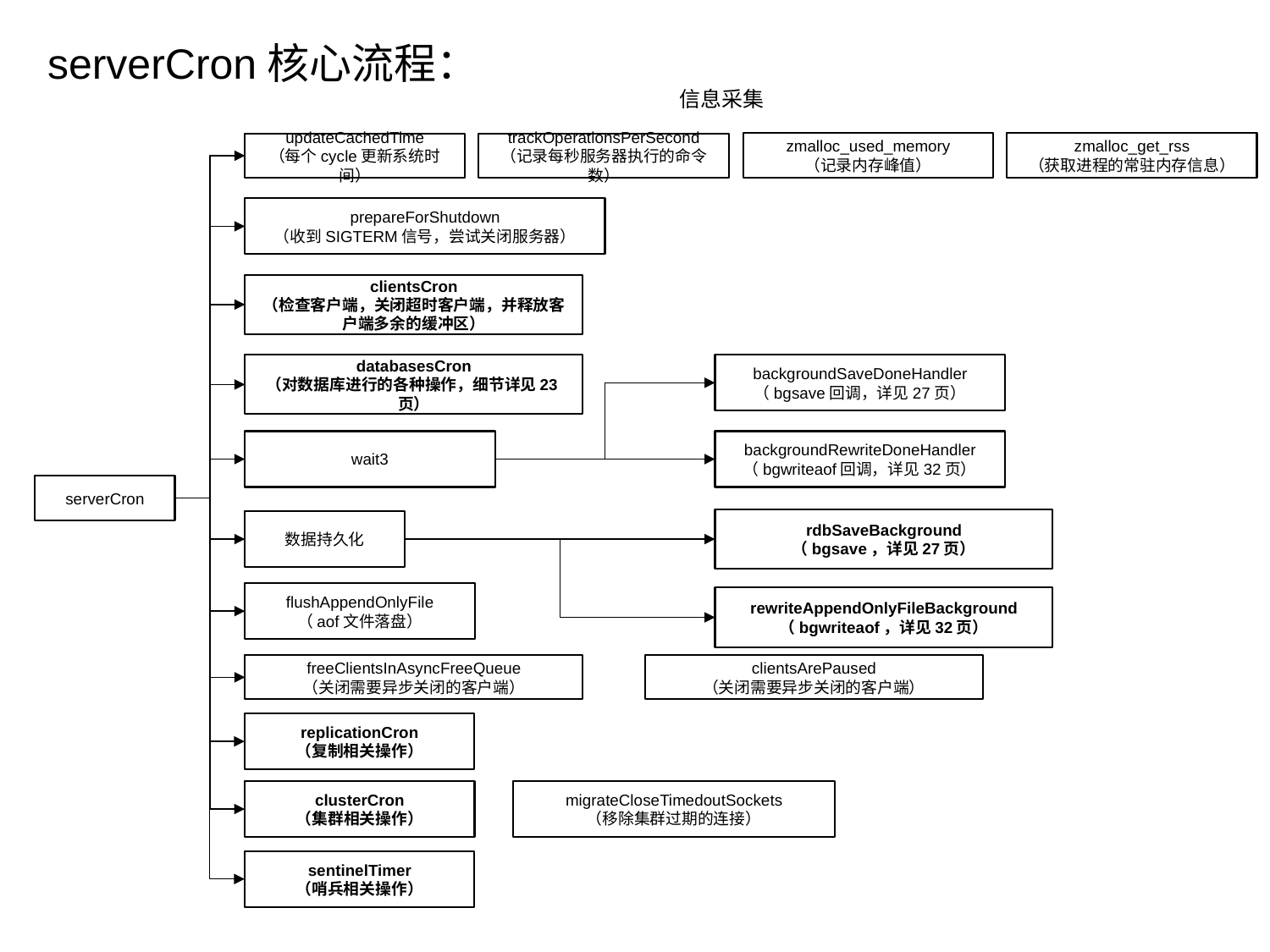

serverCron核心流程：
信息采集
zmalloc_used_memory
（记录内存峰值）
zmalloc_get_rss
（获取进程的常驻内存信息）
updateCachedTime
（每个cycle更新系统时间）
trackOperationsPerSecond
（记录每秒服务器执行的命令数）
prepareForShutdown
（收到SIGTERM信号，尝试关闭服务器）
clientsCron
（检查客户端，关闭超时客户端，并释放客户端多余的缓冲区）
databasesCron
（对数据库进行的各种操作，细节详见23页）
backgroundSaveDoneHandler
（bgsave回调，详见27页）
backgroundRewriteDoneHandler
（bgwriteaof回调，详见32页）
wait3
serverCron
rdbSaveBackground
（bgsave，详见27页）
数据持久化
flushAppendOnlyFile
（aof文件落盘）
rewriteAppendOnlyFileBackground
（bgwriteaof，详见32页）
freeClientsInAsyncFreeQueue
（关闭需要异步关闭的客户端）
clientsArePaused
（关闭需要异步关闭的客户端）
replicationCron
（复制相关操作）
migrateCloseTimedoutSockets
（移除集群过期的连接）
clusterCron
（集群相关操作）
sentinelTimer
（哨兵相关操作）